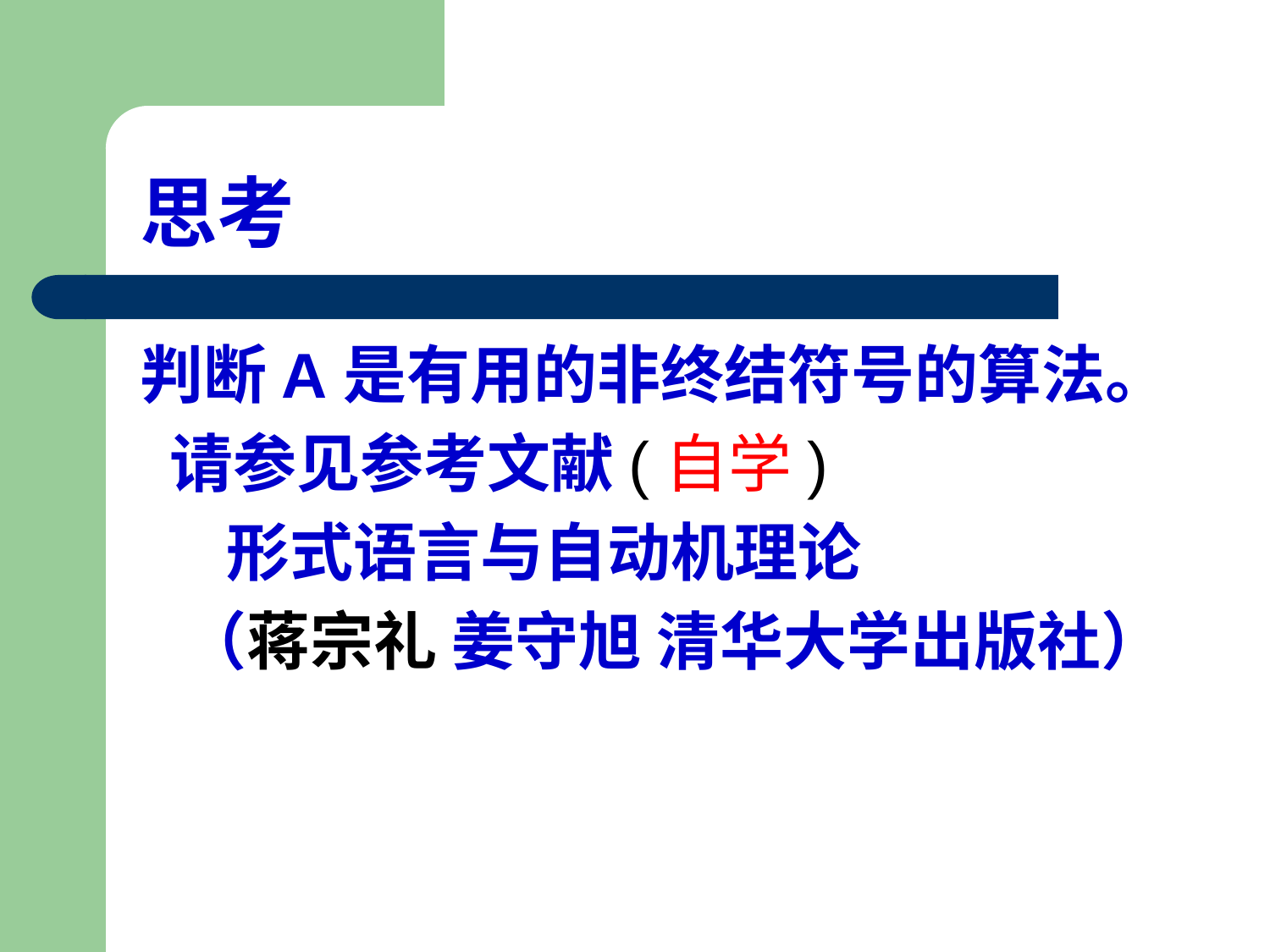

# 思考
判断A是有用的非终结符号的算法。
 请参见参考文献(自学)
     形式语言与自动机理论
  （蒋宗礼 姜守旭 清华大学出版社）